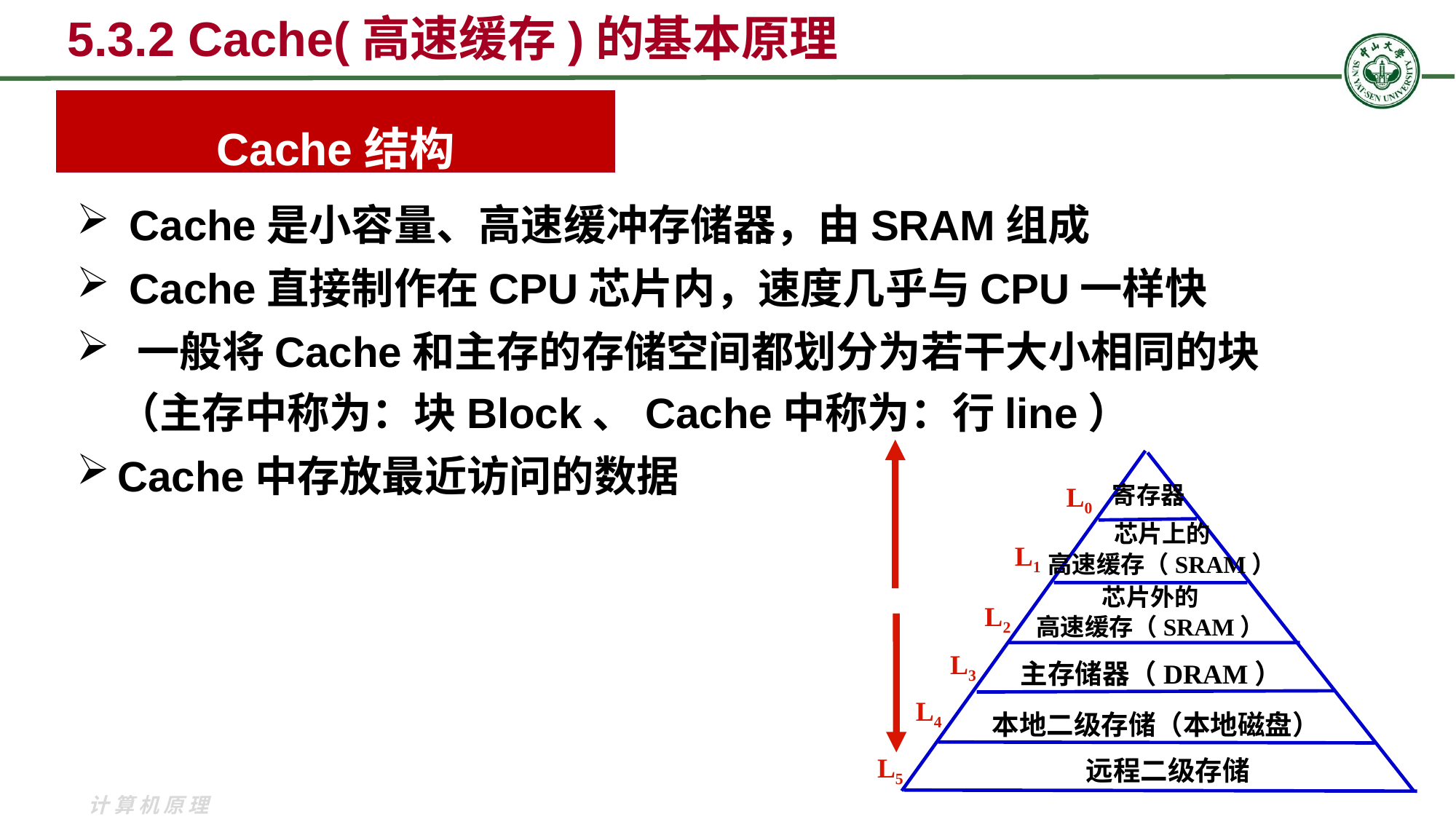

# 5.3.2 Cache(高速缓存)的基本原理
Cache结构
 Cache是小容量、高速缓冲存储器，由SRAM组成
 Cache直接制作在CPU芯片内，速度几乎与CPU一样快
 一般将Cache和主存的存储空间都划分为若干大小相同的块（主存中称为：块Block、Cache中称为：行line）
Cache中存放最近访问的数据

L0
寄存器
芯片上的
高速缓存（SRAM）

L1
芯片外的
高速缓存（SRAM）

L2

L3

主存储器（DRAM）
L4

本地二级存储（本地磁盘）

L5
远程二级存储